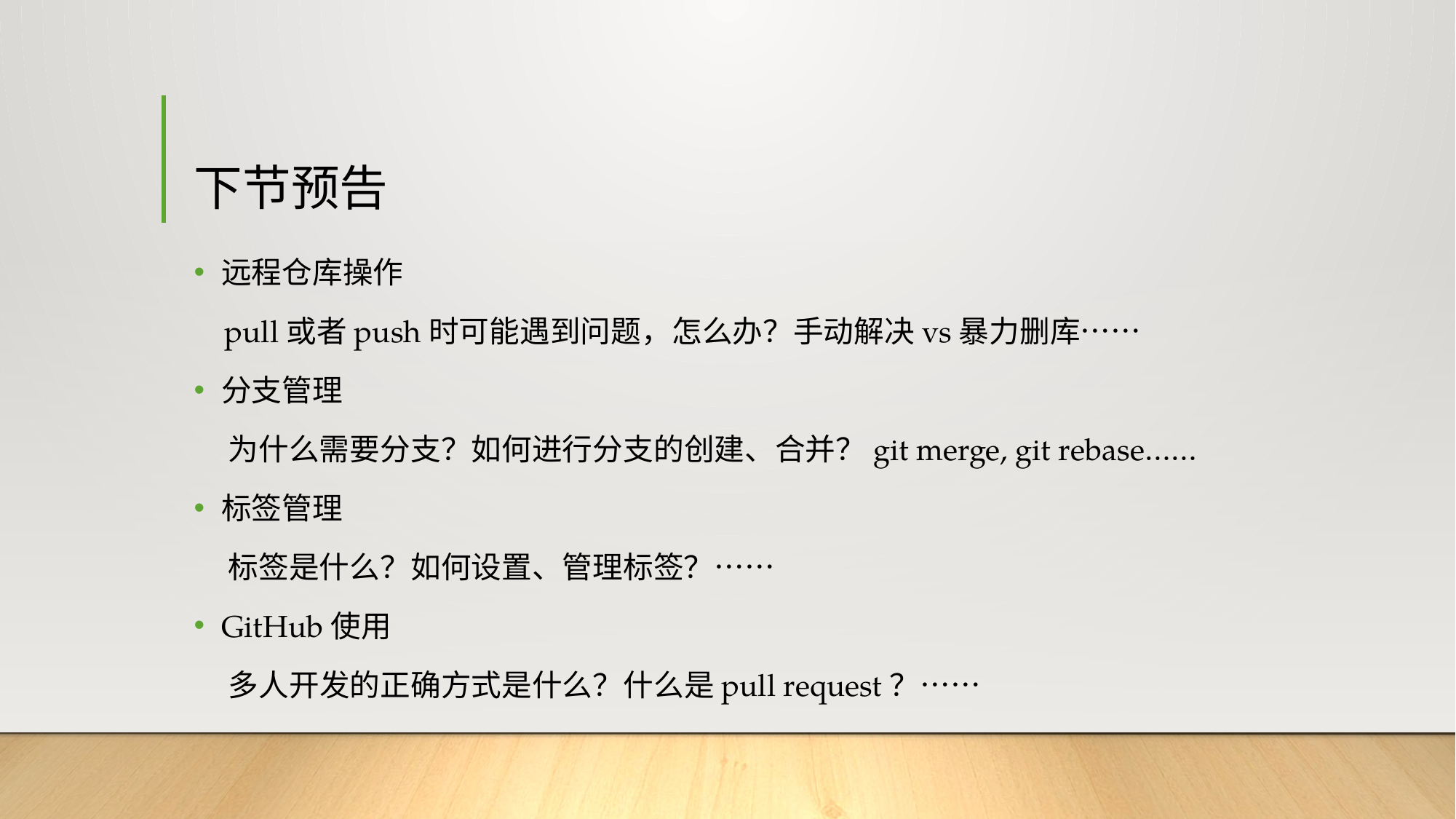

# 下节预告
远程仓库操作
    pull或者push时可能遇到问题，怎么办？手动解决vs暴力删库……
分支管理
    为什么需要分支？如何进行分支的创建、合并？git merge, git rebase……
标签管理
    标签是什么？如何设置、管理标签？……
GitHub使用
    多人开发的正确方式是什么？什么是pull request？……